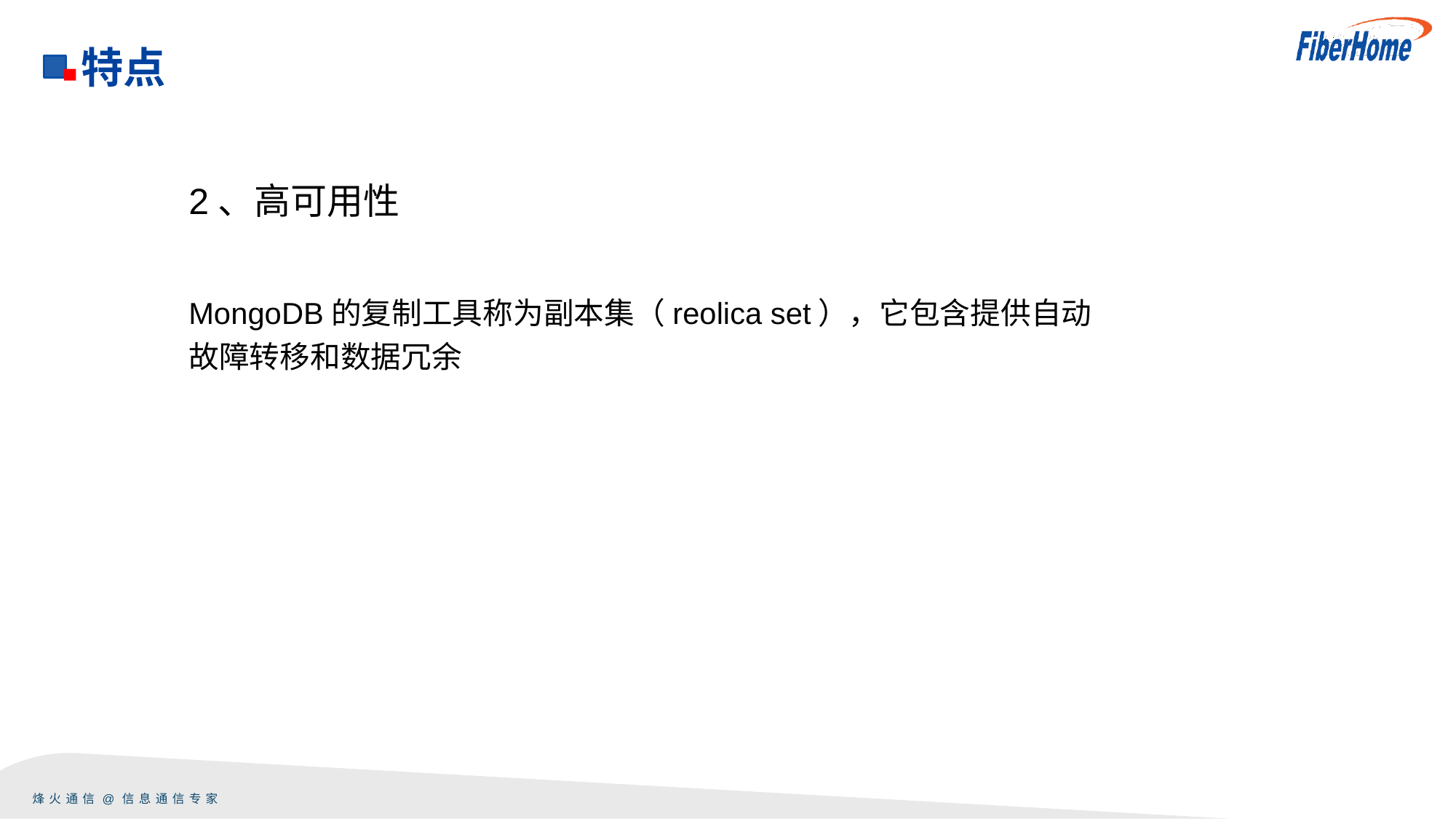

特点
2、高可用性
MongoDB的复制工具称为副本集（reolica set），它包含提供自动故障转移和数据冗余